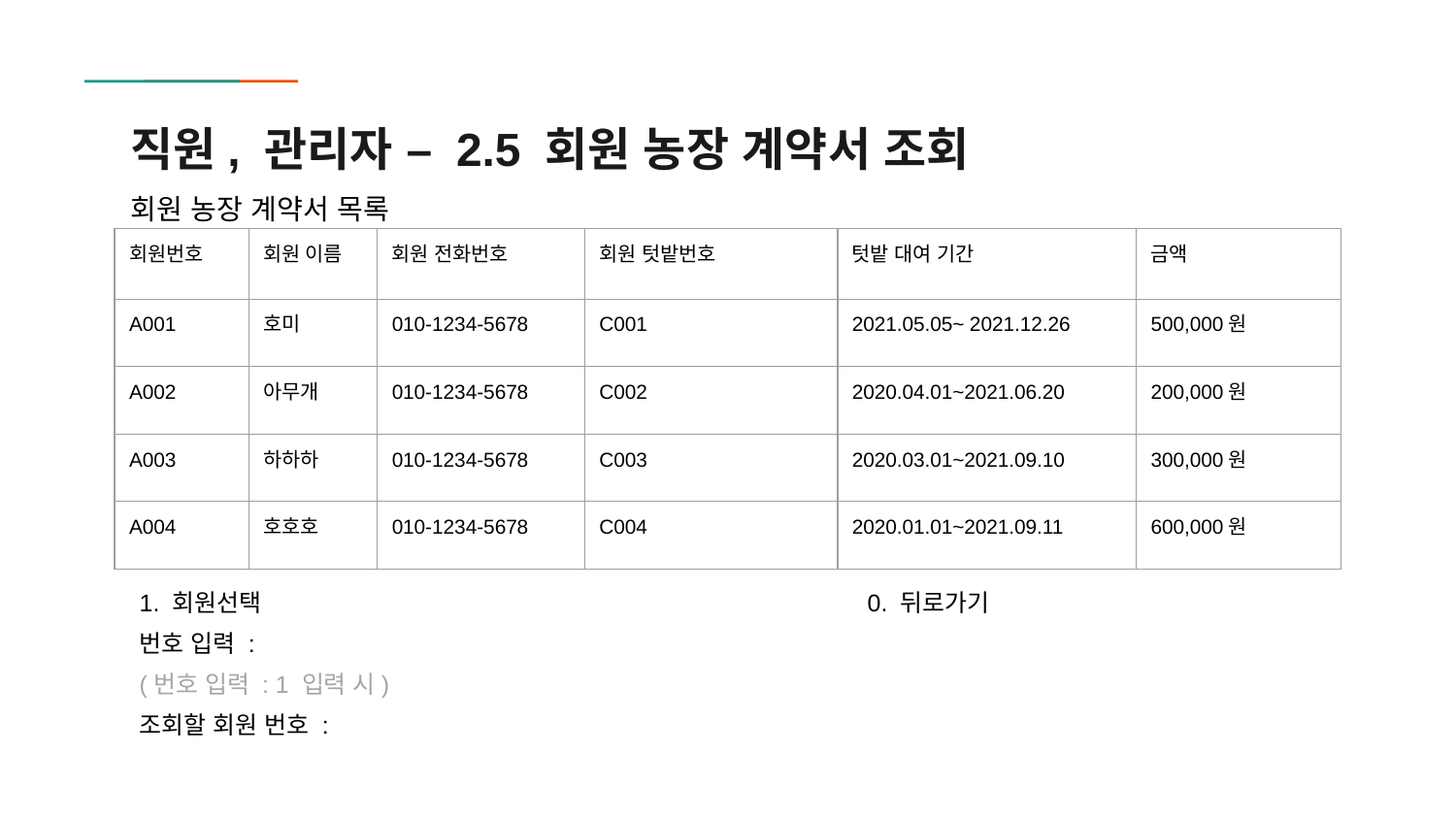

# 직원, 관리자 – 2.5 회원 농장 계약서 조회
회원 농장 계약서 목록
| 회원번호 | 회원 이름 | 회원 전화번호 | 회원 텃밭번호 | 텃밭 대여 기간 | 금액 |
| --- | --- | --- | --- | --- | --- |
| A001 | 호미 | 010-1234-5678 | C001 | 2021.05.05~ 2021.12.26 | 500,000원 |
| A002 | 아무개 | 010-1234-5678 | C002 | 2020.04.01~2021.06.20 | 200,000원 |
| A003 | 하하하 | 010-1234-5678 | C003 | 2020.03.01~2021.09.10 | 300,000원 |
| A004 | 호호호 | 010-1234-5678 | C004 | 2020.01.01~2021.09.11 | 600,000원 |
1. 회원선택 					0. 뒤로가기
번호 입력 :
(번호 입력 : 1 입력 시)
조회할 회원 번호 :